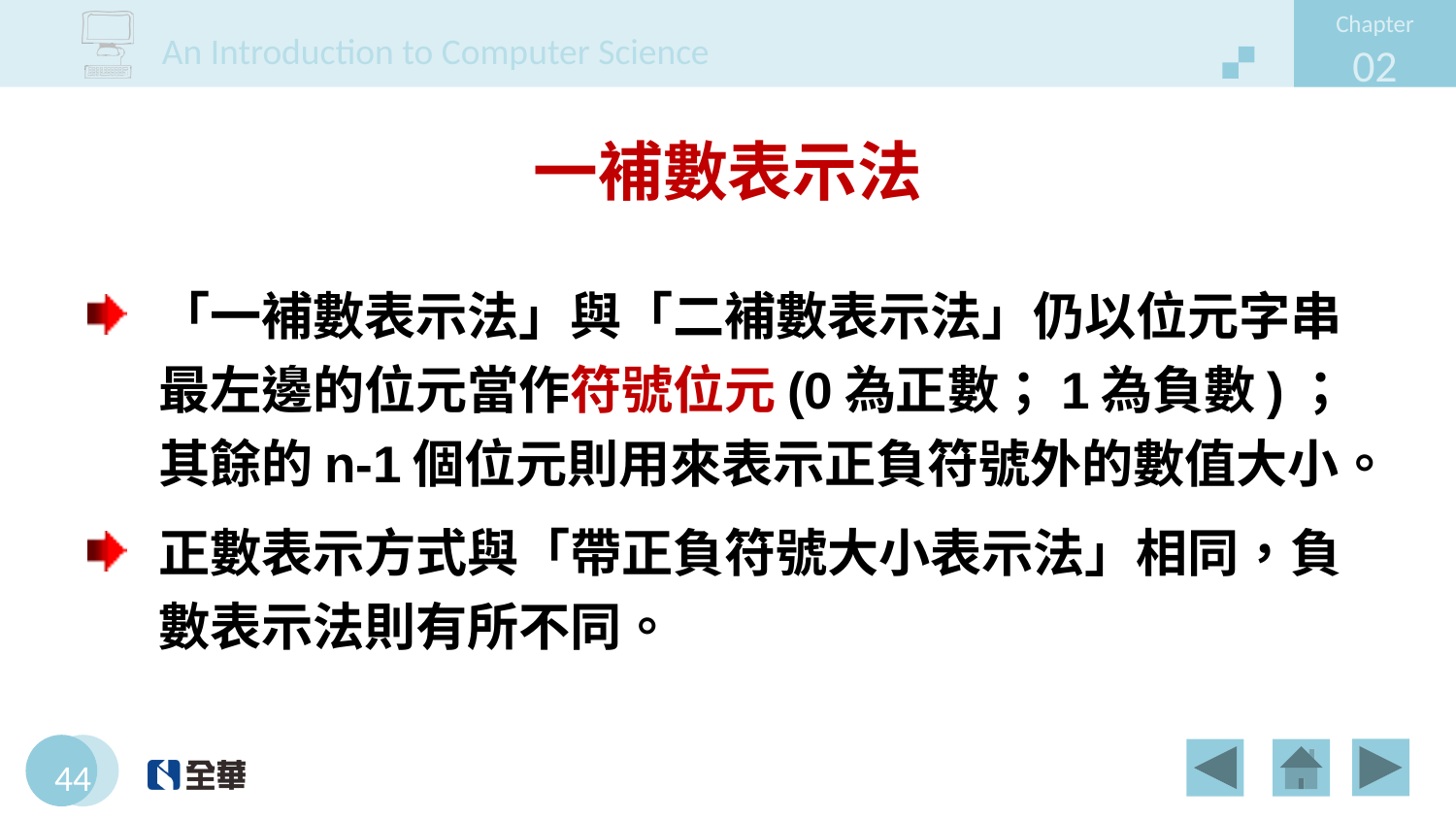

# 一補數表示法
「一補數表示法」與「二補數表示法」仍以位元字串最左邊的位元當作符號位元(0為正數；1為負數)；其餘的n-1個位元則用來表示正負符號外的數值大小。
正數表示方式與「帶正負符號大小表示法」相同，負數表示法則有所不同。